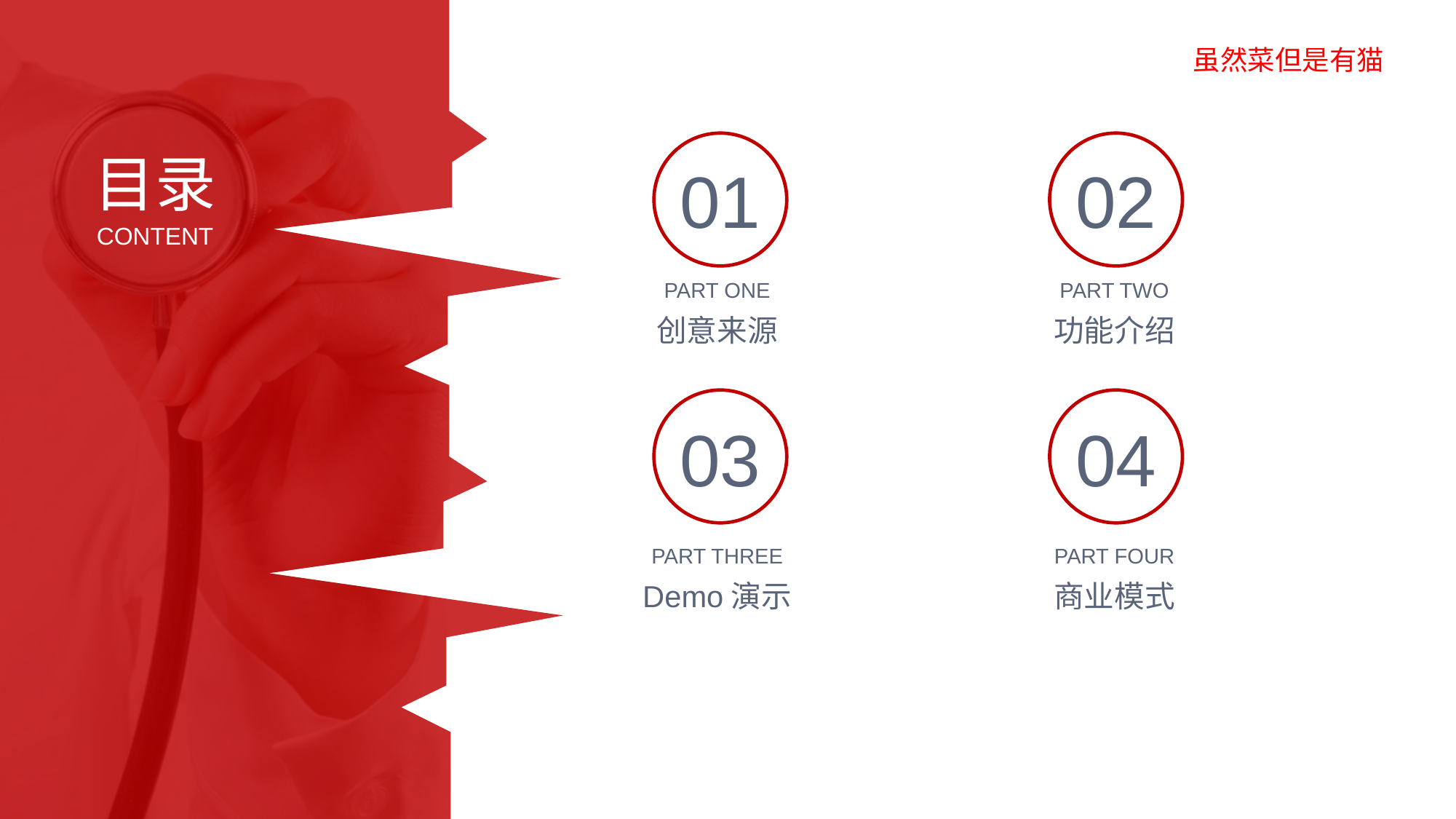

虽然菜但是有猫
目录
CONTENT

01

02
PART ONE
PART TWO
创意来源
功能介绍

03

04
PART THREE
PART FOUR
Demo演示
商业模式